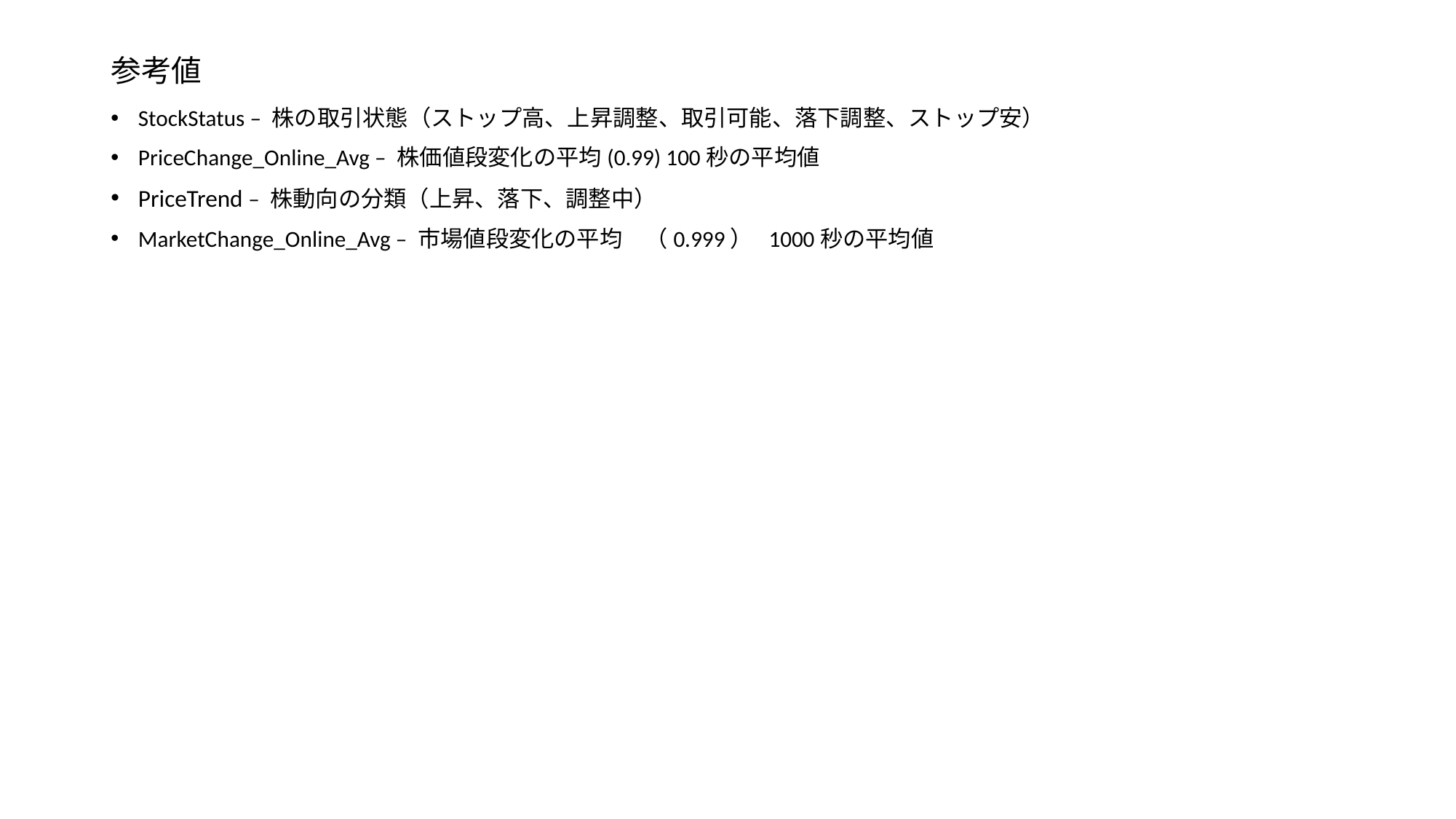

# 参考値
StockStatus – 株の取引状態（ストップ高、上昇調整、取引可能、落下調整、ストップ安）
PriceChange_Online_Avg – 株価値段変化の平均(0.99) 100秒の平均値
PriceTrend – 株動向の分類（上昇、落下、調整中）
MarketChange_Online_Avg – 市場値段変化の平均　（0.999）  1000秒の平均値